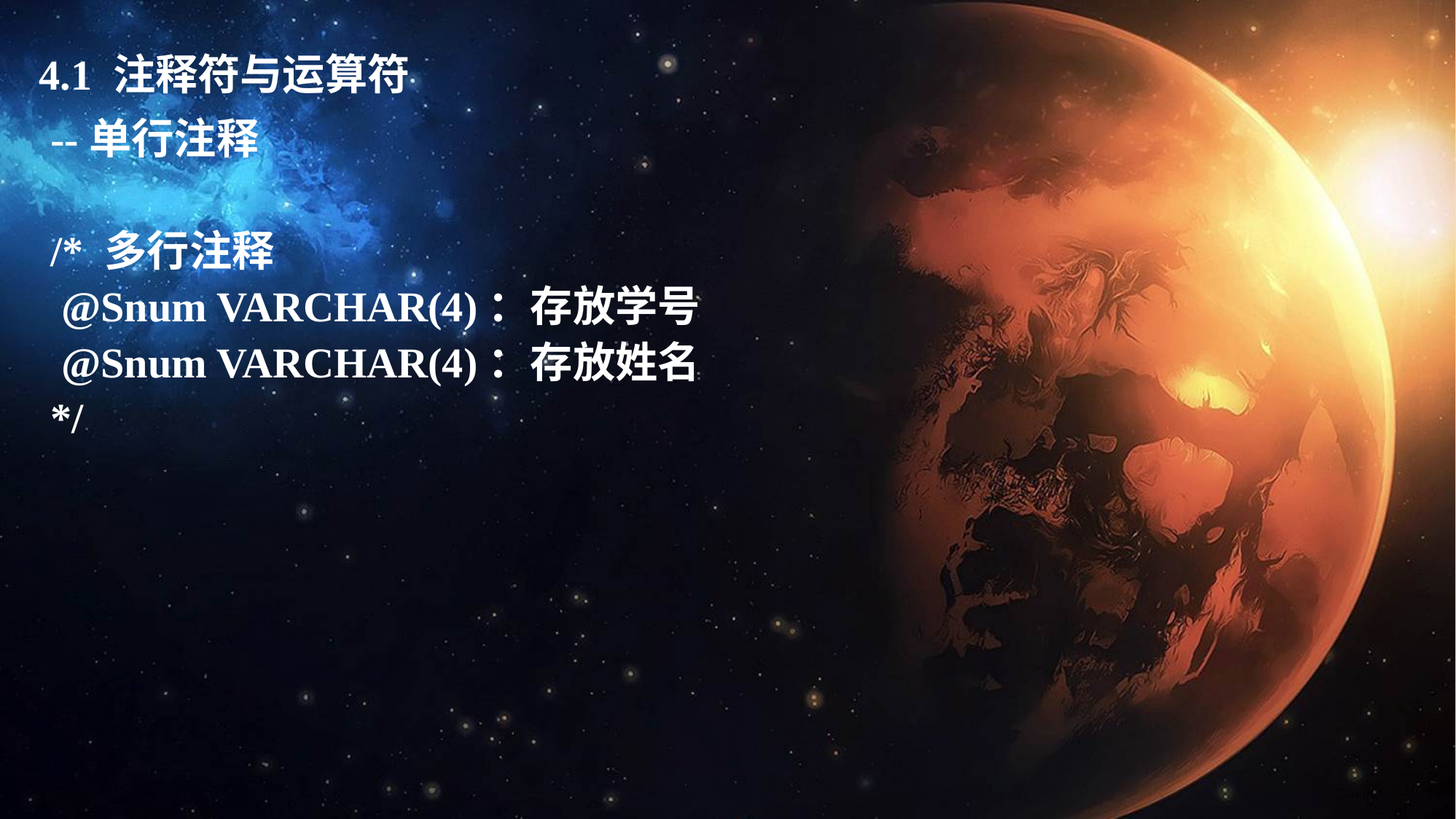

4.1 注释符与运算符
--单行注释

/* 多行注释
 @Snum VARCHAR(4)：存放学号
 @Snum VARCHAR(4)：存放姓名
*/